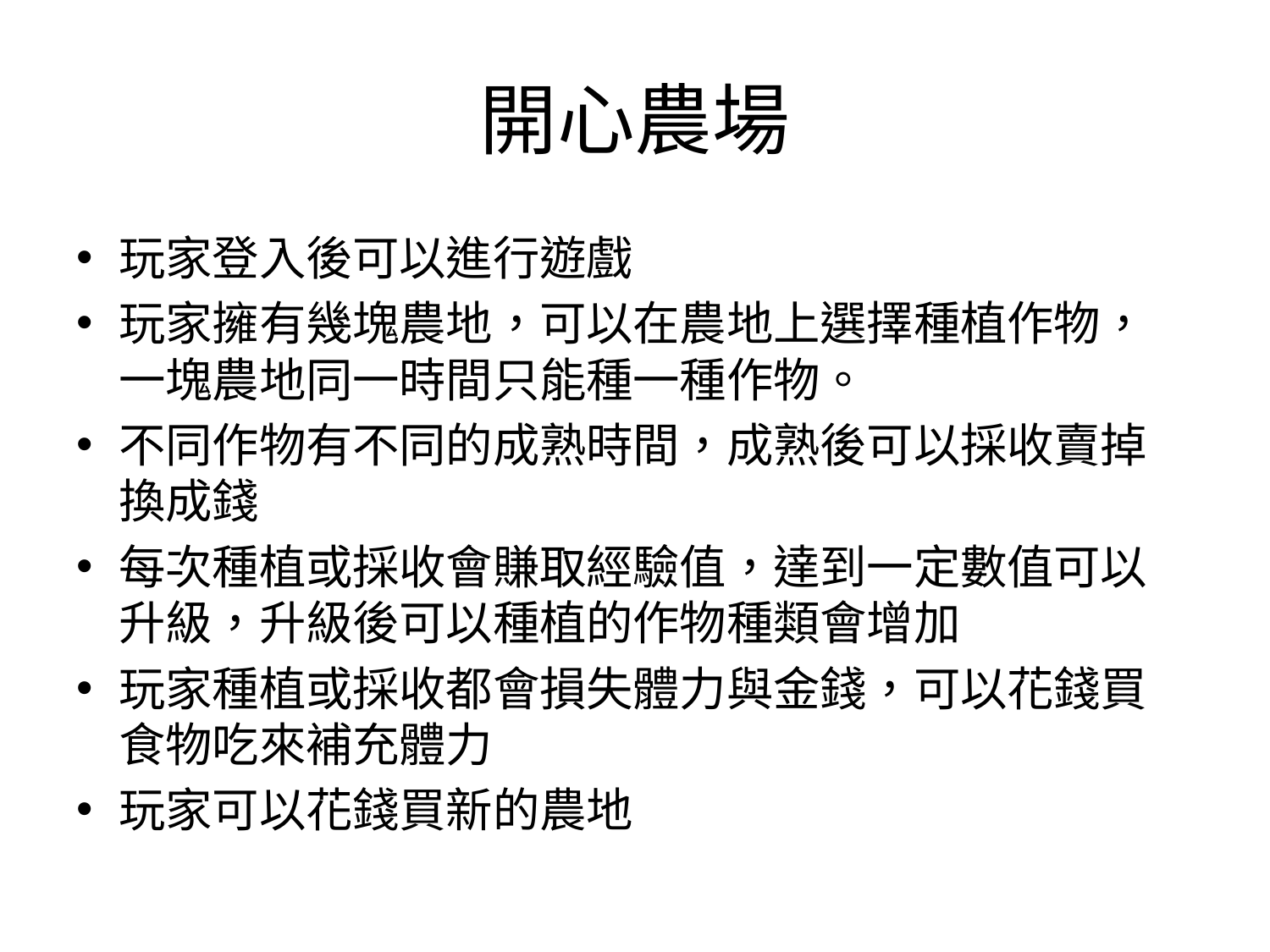

# 開心農場
玩家登入後可以進行遊戲
玩家擁有幾塊農地，可以在農地上選擇種植作物，一塊農地同一時間只能種一種作物。
不同作物有不同的成熟時間，成熟後可以採收賣掉換成錢
每次種植或採收會賺取經驗值，達到一定數值可以升級，升級後可以種植的作物種類會增加
玩家種植或採收都會損失體力與金錢，可以花錢買食物吃來補充體力
玩家可以花錢買新的農地